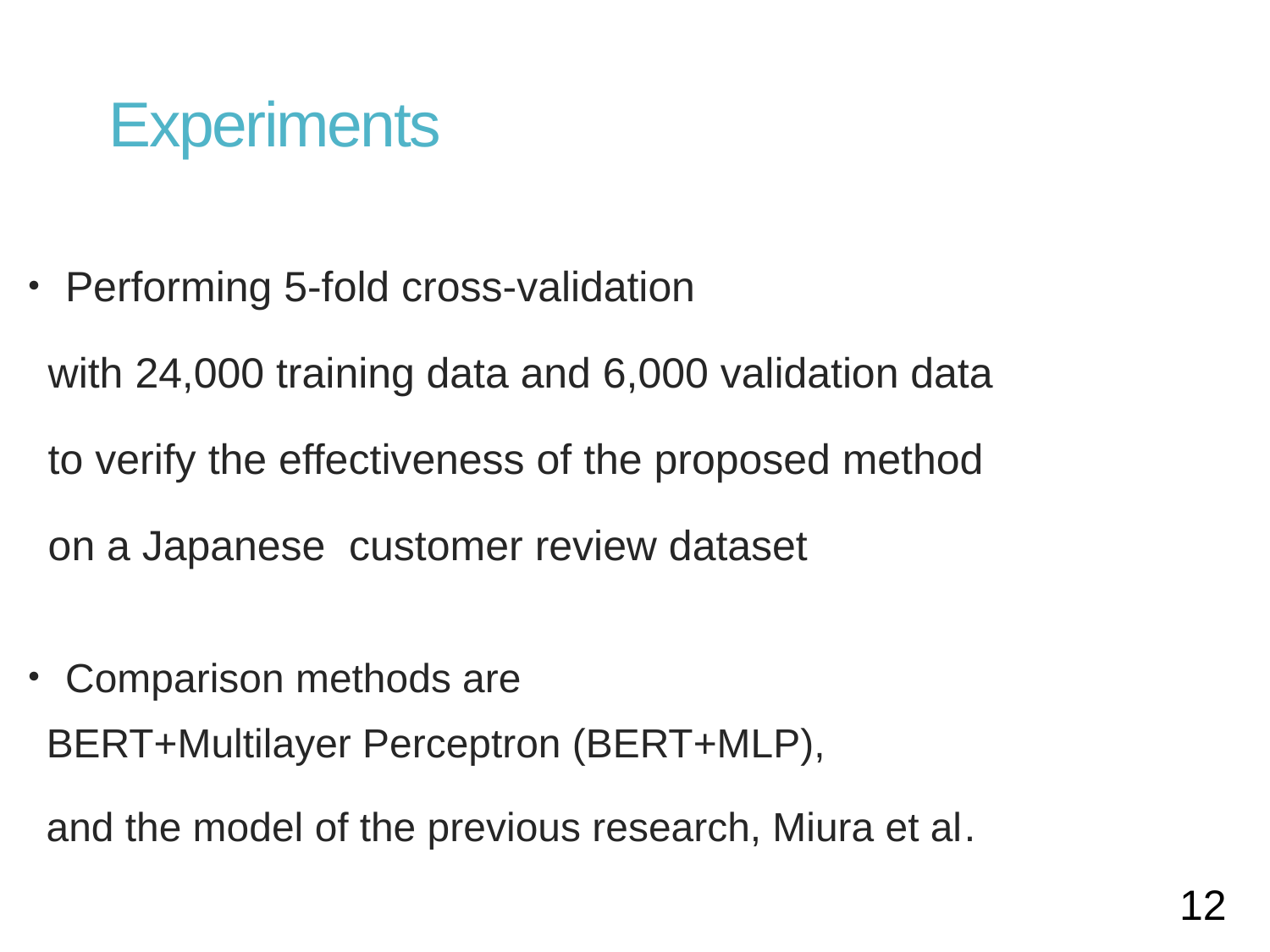

# Experiments
・Performing 5-fold cross-validation
   with 24,000 training data and 6,000 validation data
   to verify the effectiveness of the proposed method
   on a Japanese  customer review dataset

・Comparison methods are
   BERT+Multilayer Perceptron (BERT+MLP),
   and the model of the previous research, Miura et al.
12